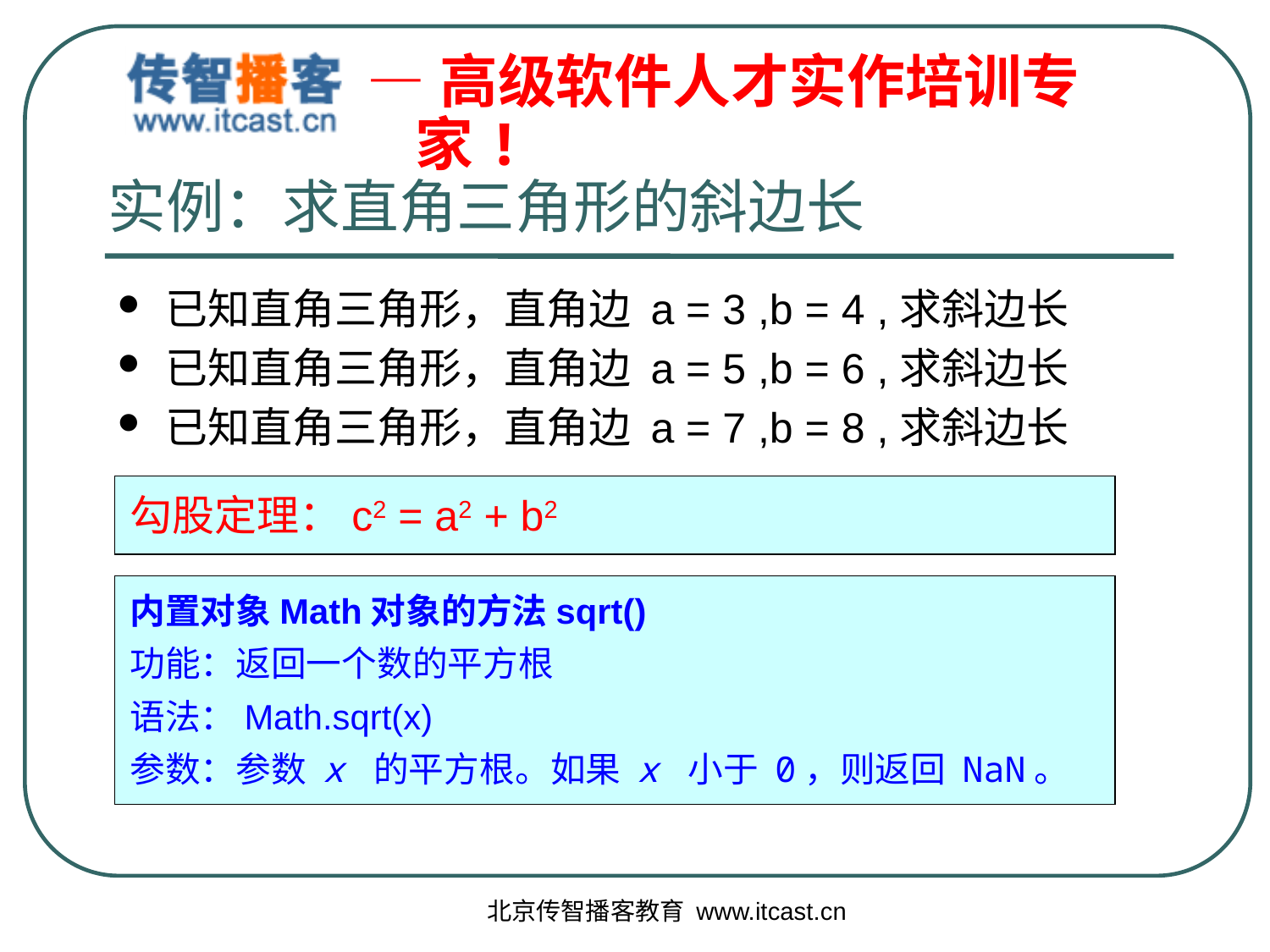

# 实例：求直角三角形的斜边长
已知直角三角形，直角边 a = 3 ,b = 4 ,求斜边长
已知直角三角形，直角边 a = 5 ,b = 6 ,求斜边长
已知直角三角形，直角边 a = 7 ,b = 8 ,求斜边长
勾股定理：c2 = a2 + b2
内置对象Math对象的方法sqrt()
功能：返回一个数的平方根
语法：Math.sqrt(x)
参数：参数 x 的平方根。如果 x 小于 0，则返回 NaN。